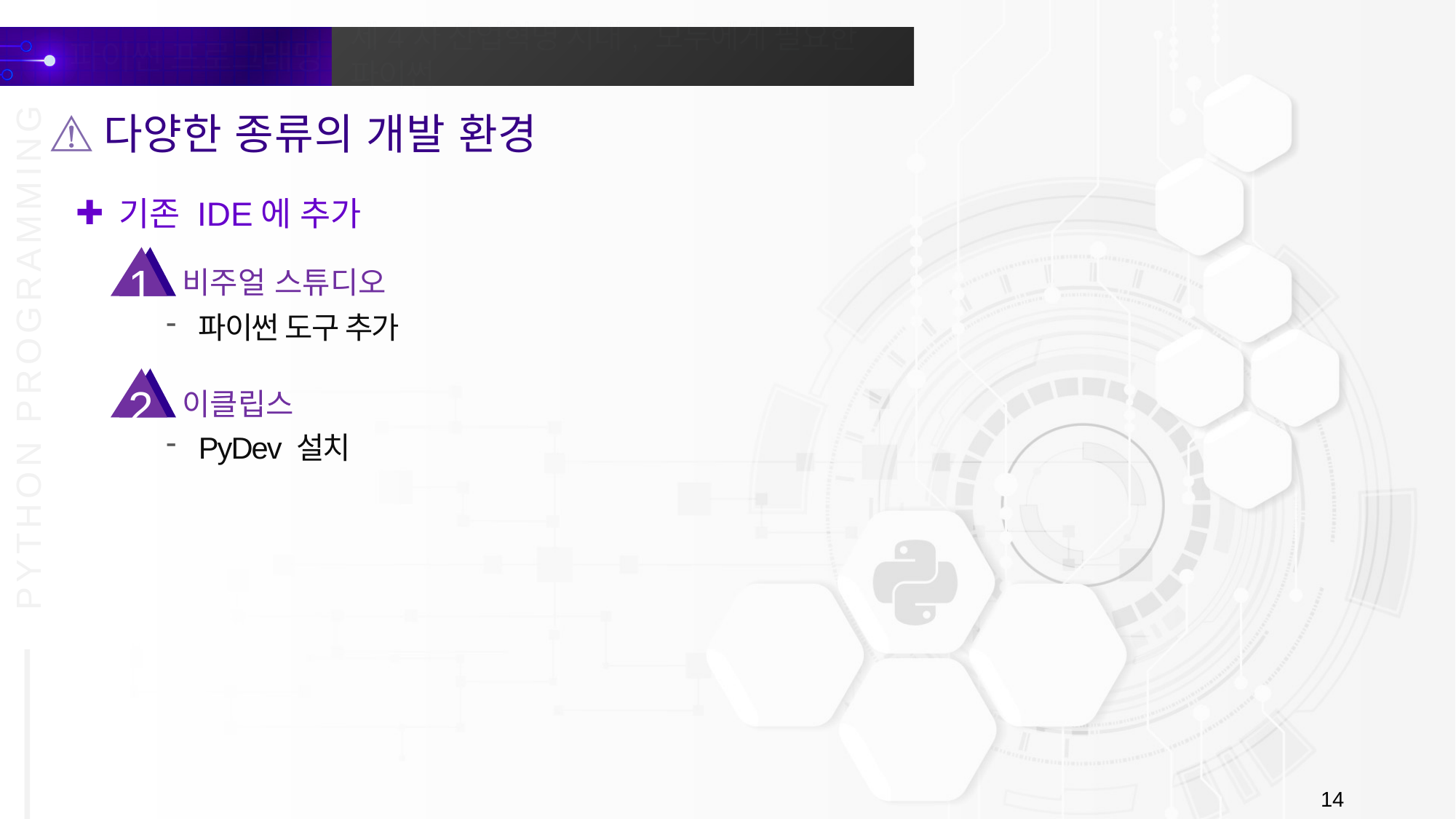

다양한 종류의 개발 환경
기존 IDE에 추가

1
비주얼 스튜디오
파이썬 도구 추가

2
이클립스
PyDev 설치
14